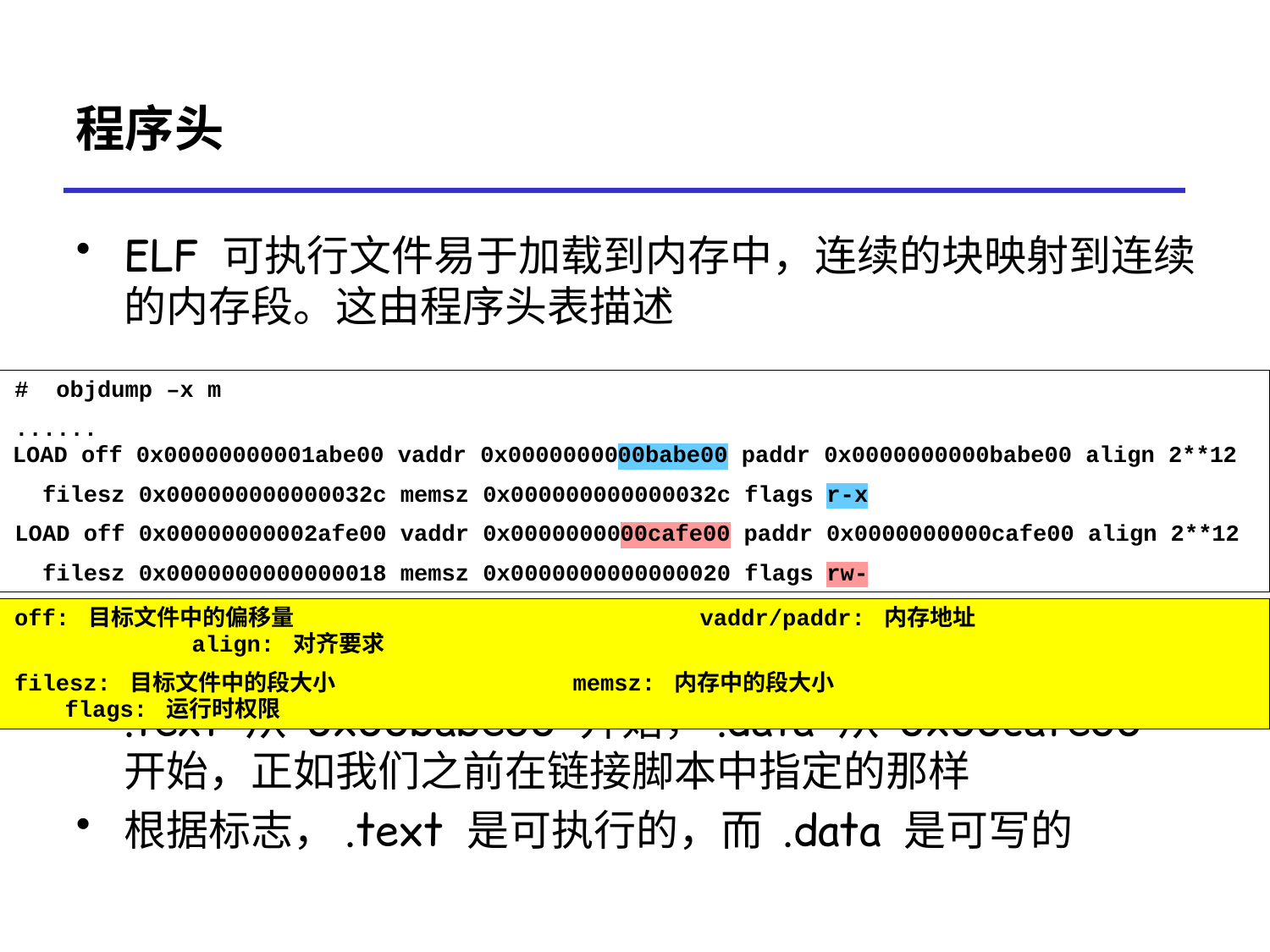

# 程序头
ELF 可执行文件易于加载到内存中，连续的块映射到连续的内存段。这由程序头表描述

.text 从 0x00babe00 开始，.data 从 0x00cafe00 开始，正如我们之前在链接脚本中指定的那样
根据标志，.text 是可执行的，而 .data 是可写的

#  objdump –x m
......
LOAD off 0x00000000001abe00 vaddr 0x0000000000babe00 paddr 0x0000000000babe00 align 2**12
  filesz 0x000000000000032c memsz 0x000000000000032c flags r-x
LOAD off 0x00000000002afe00 vaddr 0x0000000000cafe00 paddr 0x0000000000cafe00 align 2**12
  filesz 0x0000000000000018 memsz 0x0000000000000020 flags rw-
off: 目标文件中的偏移量				vaddr/paddr: 内存地址	   		align: 对齐要求
filesz: 目标文件中的段大小       		memsz: 内存中的段大小			flags: 运行时权限